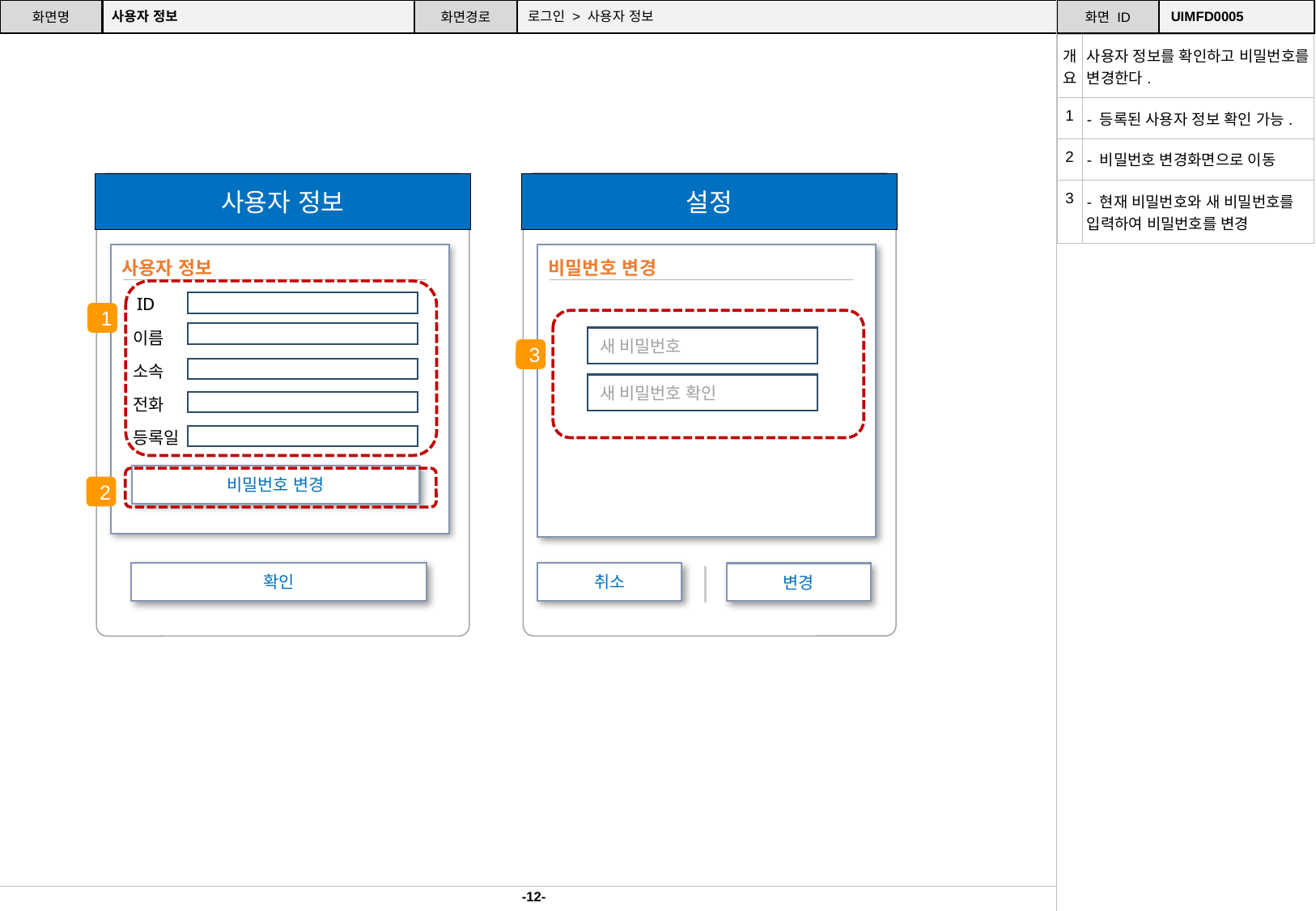

# 사용자 정보
로그인 > 사용자 정보
UIMFD0005
| 개요 | 사용자 정보를 확인하고 비밀번호를 변경한다. |
| --- | --- |
| 1 | - 등록된 사용자 정보 확인 가능. |
| 2 | - 비밀번호 변경화면으로 이동 |
| 3 | - 현재 비밀번호와 새 비밀번호를 입력하여 비밀번호를 변경 |

설정
사용자 정보

비밀번호 변경
사용자 정보

ID

1

이름

새 비밀번호
3
소속

새 비밀번호 확인
전화

등록일

비밀번호 변경

2
확인
취소
변경